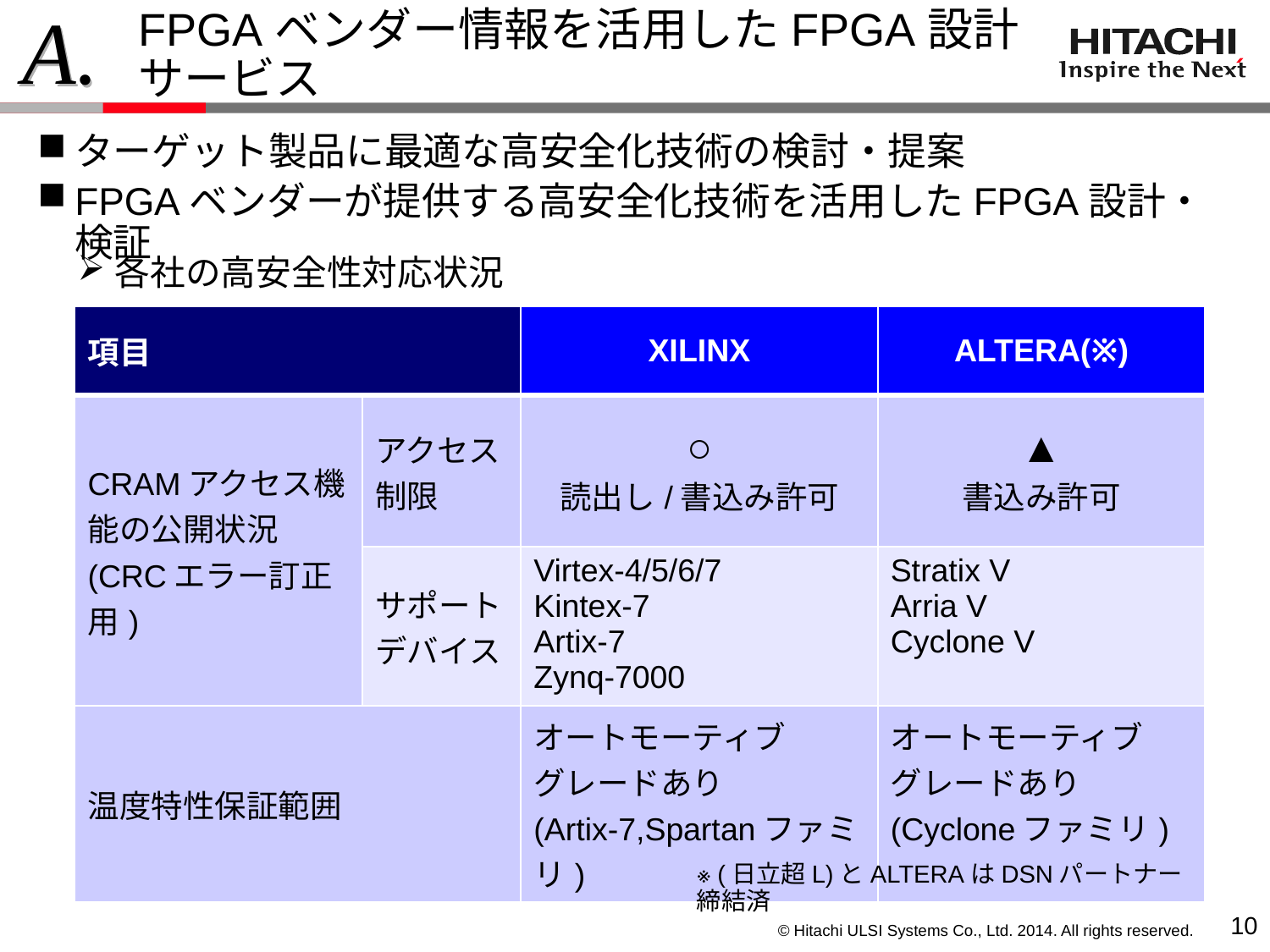

A.
FPGAベンダー情報を活用したFPGA設計サービス
ターゲット製品に最適な高安全化技術の検討・提案
FPGAベンダーが提供する高安全化技術を活用したFPGA設計・検証
各社の高安全性対応状況
| 項目 |  | XILINX | ALTERA(※) |
| --- | --- | --- | --- |
| CRAMアクセス機能の公開状況 (CRCエラー訂正用) | アクセス 制限 | ○ 読出し/書込み許可 | ▲ 書込み許可 |
|  | サポート デバイス | Virtex-4/5/6/7 Kintex-7 Artix-7 Zynq-7000 | Stratix V Arria V Cyclone V |
| 温度特性保証範囲 |  | オートモーティブ グレードあり (Artix-7,Spartanファミリ) | オートモーティブ グレードあり (Cycloneファミリ) |
※(日立超L)とALTERAはDSNパートナー締結済
10